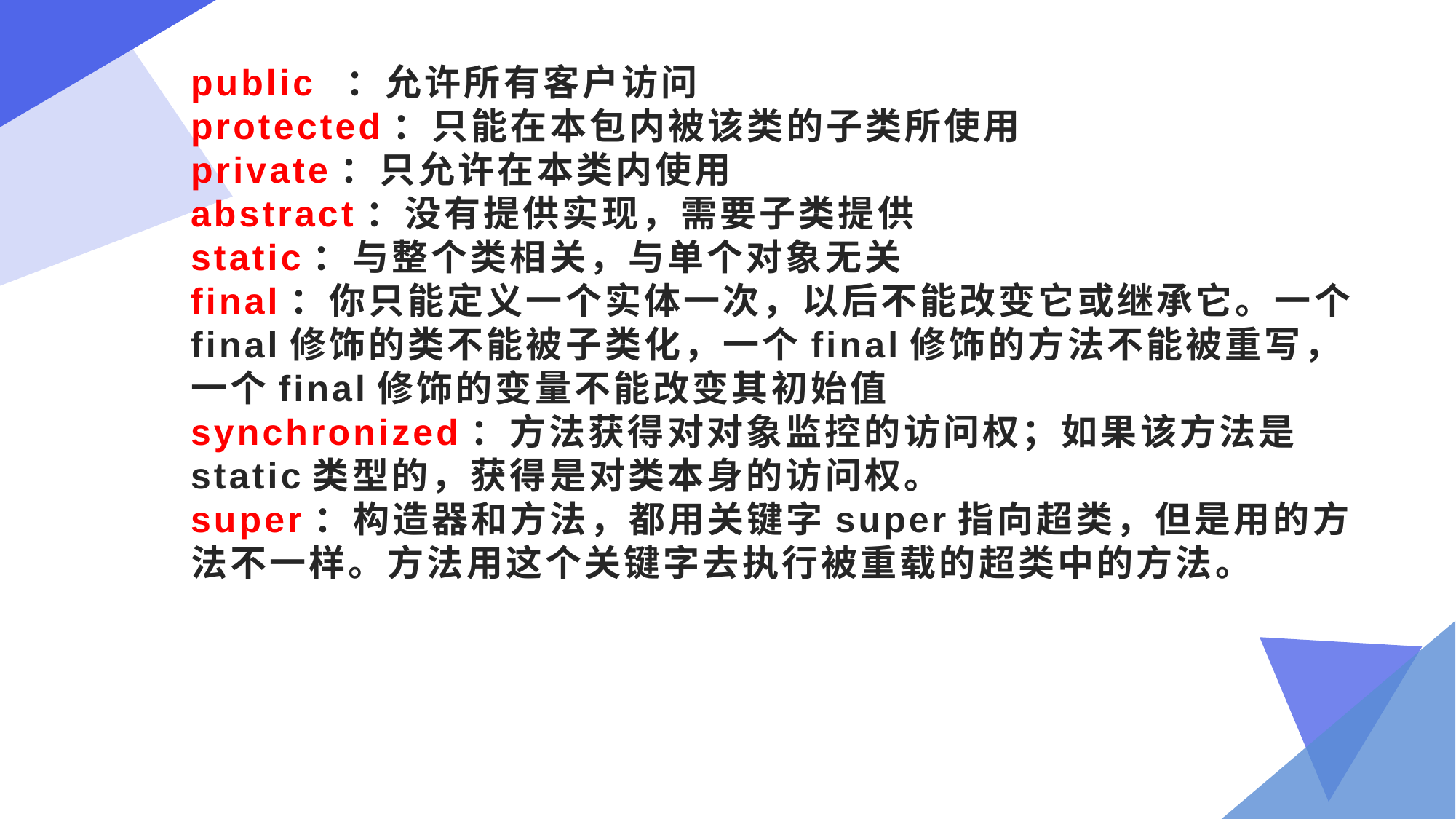

# public ：允许所有客户访问 protected：只能在本包内被该类的子类所使用 private：只允许在本类内使用  abstract：没有提供实现，需要子类提供  static：与整个类相关，与单个对象无关  final：你只能定义一个实体一次，以后不能改变它或继承它。一个final修饰的类不能被子类化，一个final修饰的方法不能被重写，一个final修饰的变量不能改变其初始值  synchronized：方法获得对对象监控的访问权；如果该方法是static类型的，获得是对类本身的访问权。  super：构造器和方法，都用关键字super指向超类，但是用的方法不一样。方法用这个关键字去执行被重载的超类中的方法。